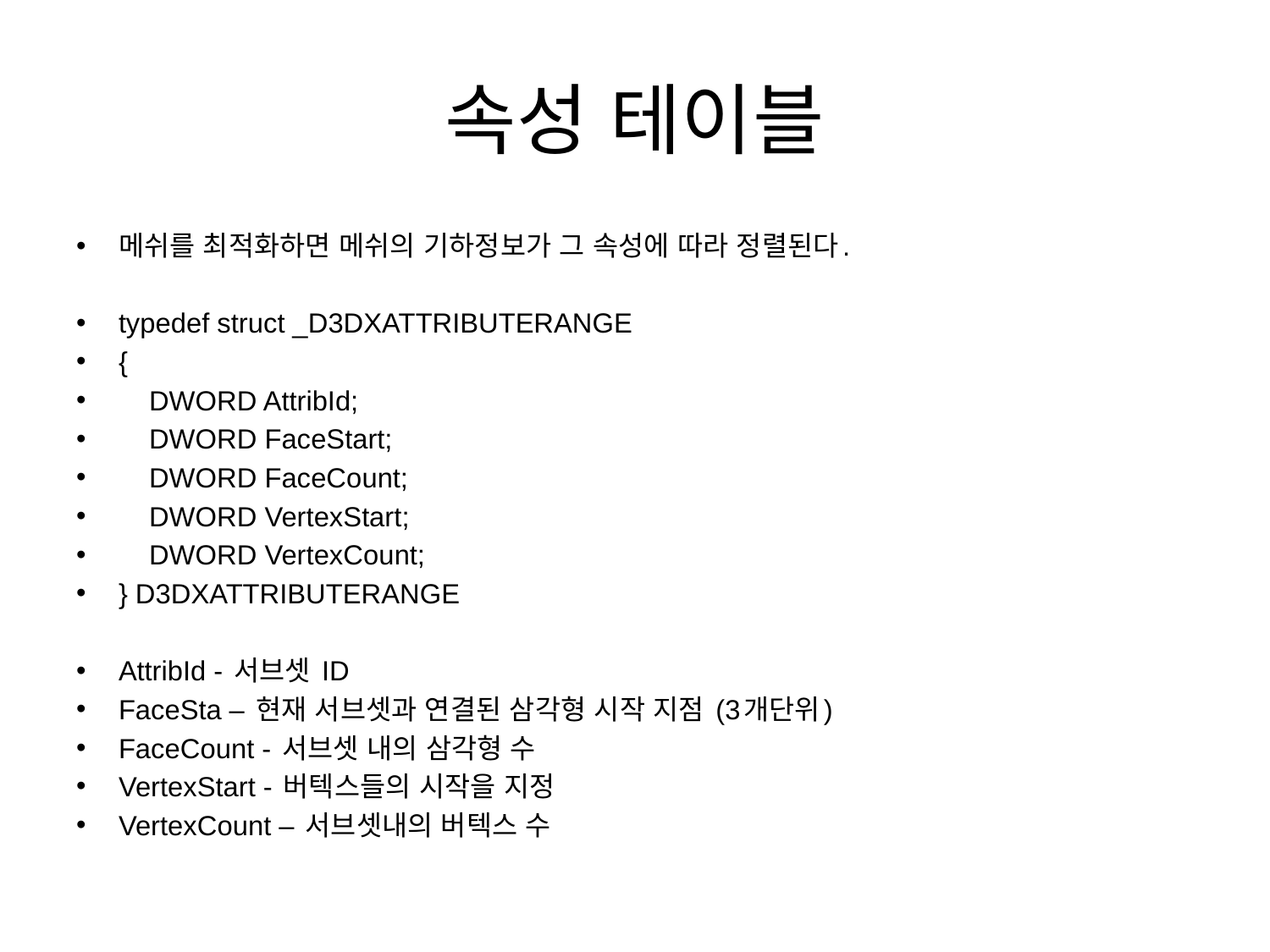

# 속성 테이블
메쉬를 최적화하면 메쉬의 기하정보가 그 속성에 따라 정렬된다.

typedef struct _D3DXATTRIBUTERANGE
{
    DWORD AttribId;
    DWORD FaceStart;
    DWORD FaceCount;
    DWORD VertexStart;
    DWORD VertexCount;
} D3DXATTRIBUTERANGE

AttribId - 서브셋 ID
FaceSta – 현재 서브셋과 연결된 삼각형 시작 지점 (3개단위)
FaceCount - 서브셋 내의 삼각형 수
VertexStart - 버텍스들의 시작을 지정
VertexCount – 서브셋내의 버텍스 수